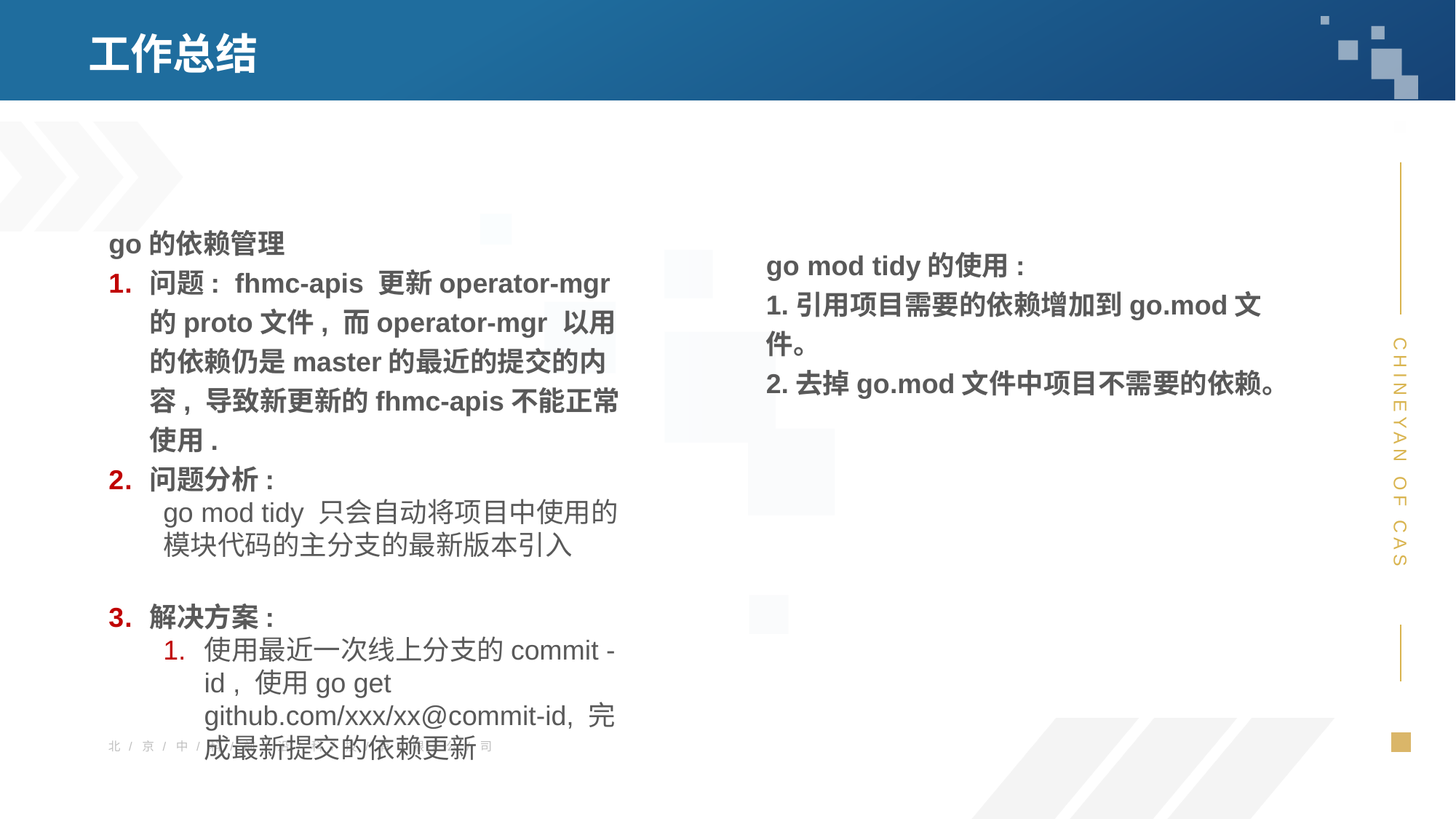

工作总结

go的依赖管理
问题:  fhmc-apis 更新operator-mgr 的proto文件, 而operator-mgr 以用的依赖仍是master的最近的提交的内容, 导致新更新的fhmc-apis不能正常使用.
问题分析:
go mod tidy 只会自动将项目中使用的模块代码的主分支的最新版本引入

解决方案:
使用最近一次线上分支的commit -id , 使用go get github.com/xxx/xx@commit-id, 完成最新提交的依赖更新
go mod tidy的使用:
1.引用项目需要的依赖增加到go.mod文件。
2.去掉go.mod文件中项目不需要的依赖。